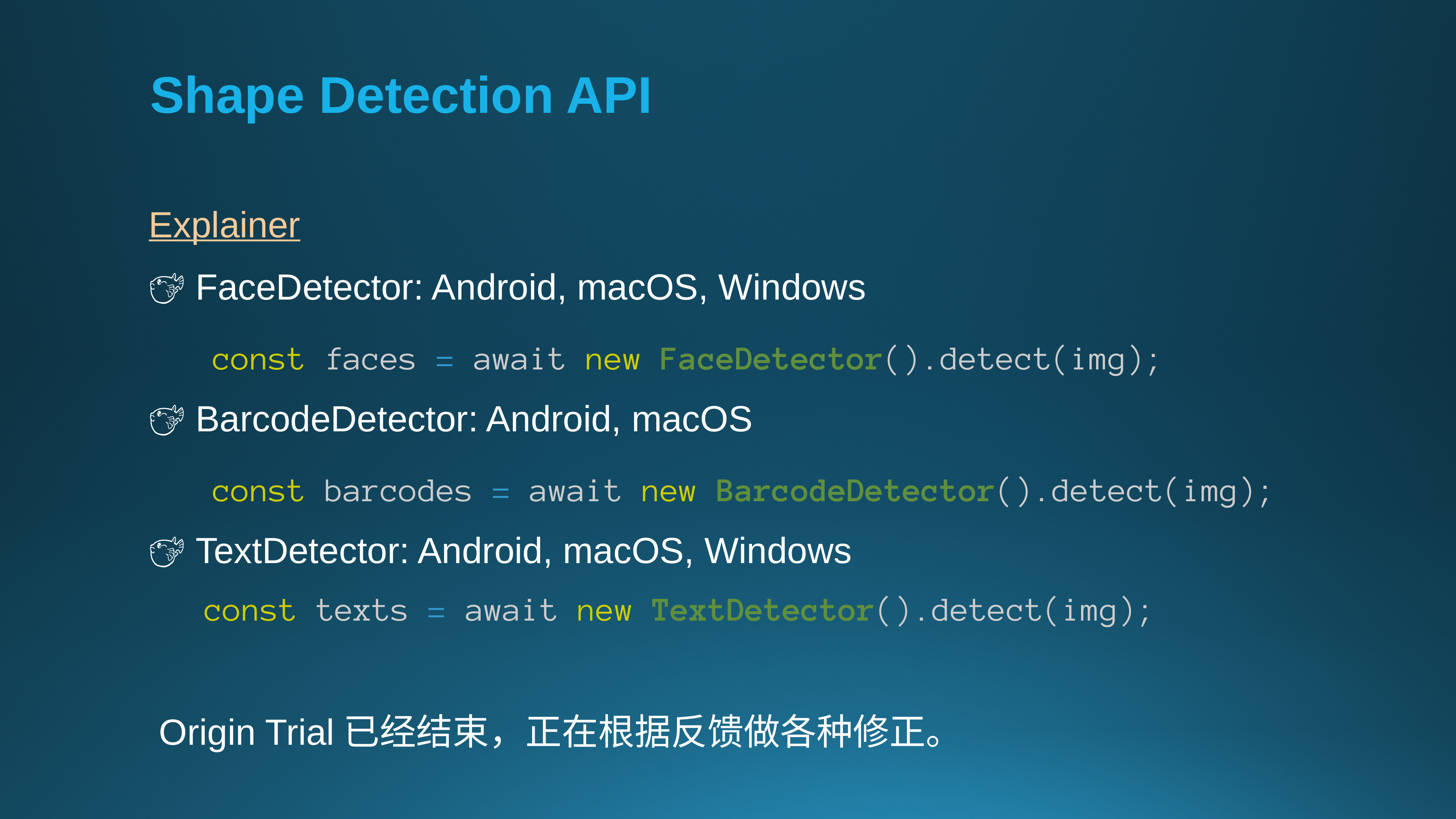

# Shape Detection API
Explainer
🐡 FaceDetector: Android, macOS, Windows
   const faces = await new FaceDetector().detect(img);
🐡 BarcodeDetector: Android, macOS
   const barcodes = await new BarcodeDetector().detect(img);
🐡 TextDetector: Android, macOS, Windows
   const texts = await new TextDetector().detect(img);

 Origin Trial已经结束，正在根据反馈做各种修正。